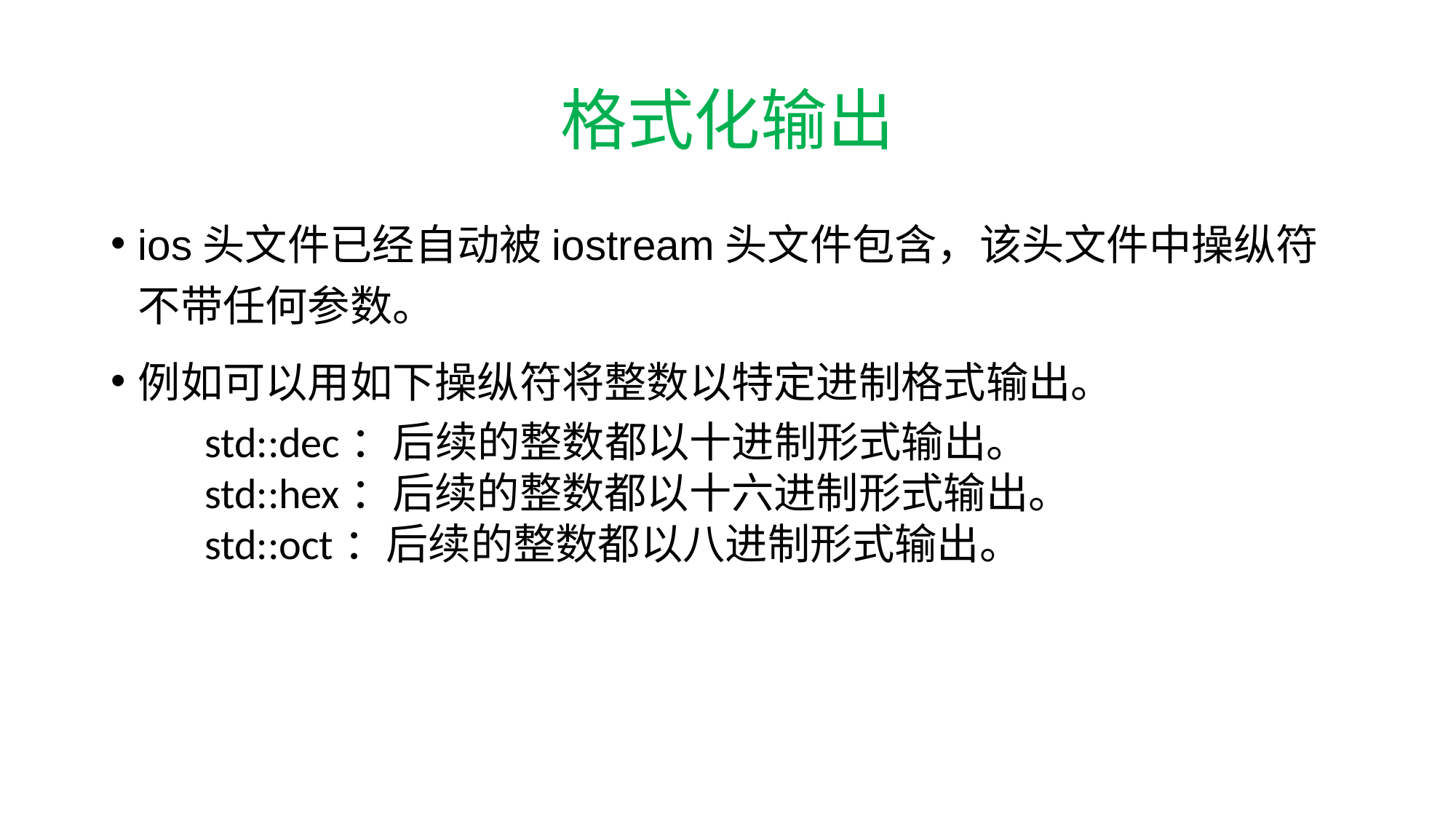

# 格式化输出
ios头文件已经自动被iostream头文件包含，该头文件中操纵符不带任何参数。
例如可以用如下操纵符将整数以特定进制格式输出。

std::dec：后续的整数都以十进制形式输出。
std::hex：后续的整数都以十六进制形式输出。
std::oct：后续的整数都以八进制形式输出。